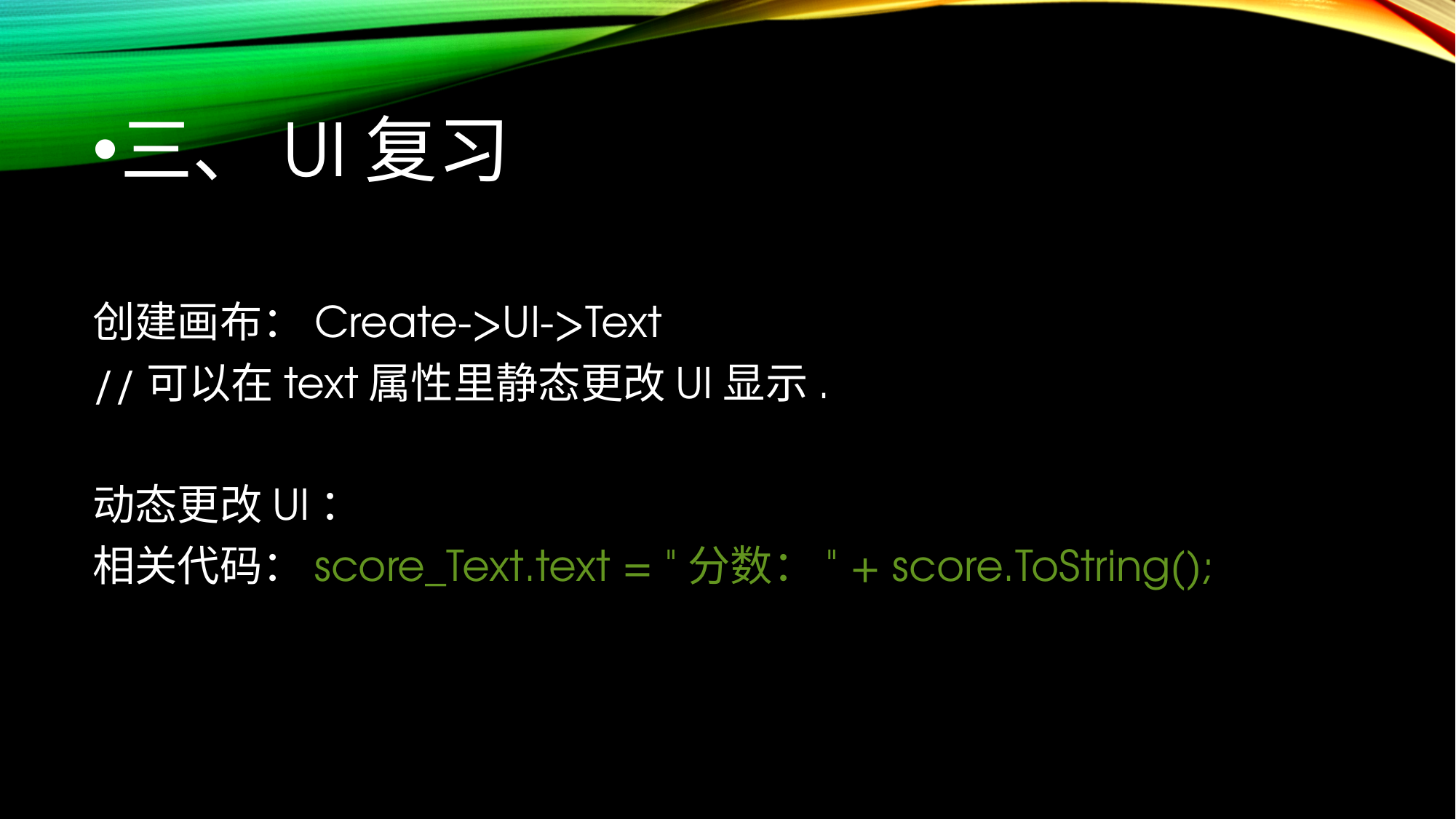

#
三、UI复习

创建画布：Create->UI->Text
//可以在text属性里静态更改UI显示.

动态更改UI：
相关代码：score_Text.text = "分数：" + score.ToString();